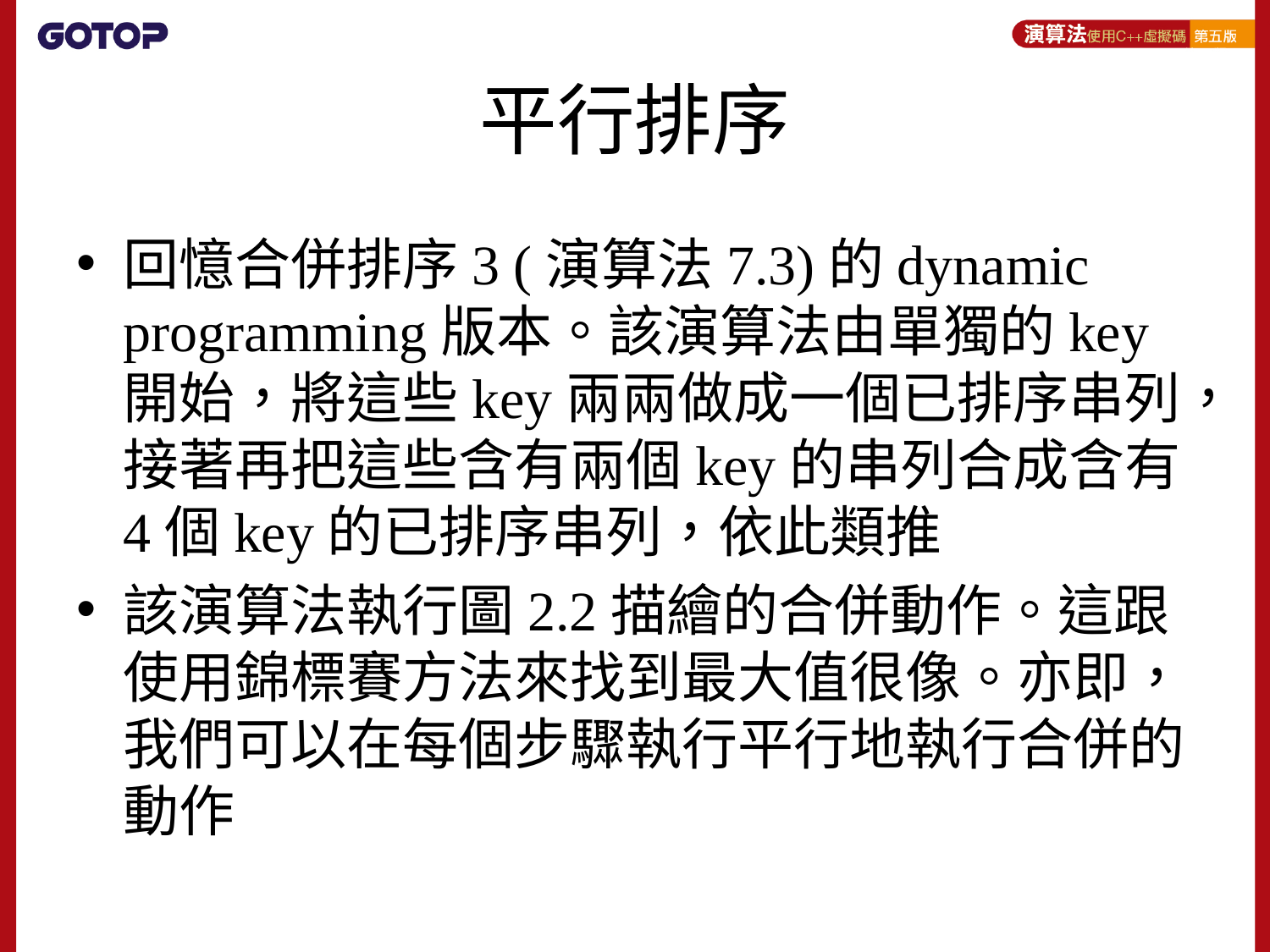

# 平行排序
回憶合併排序3 (演算法7.3)的dynamic programming版本。該演算法由單獨的key開始，將這些key兩兩做成一個已排序串列，接著再把這些含有兩個key的串列合成含有4個key的已排序串列，依此類推
該演算法執行圖2.2描繪的合併動作。這跟使用錦標賽方法來找到最大值很像。亦即，我們可以在每個步驟執行平行地執行合併的動作